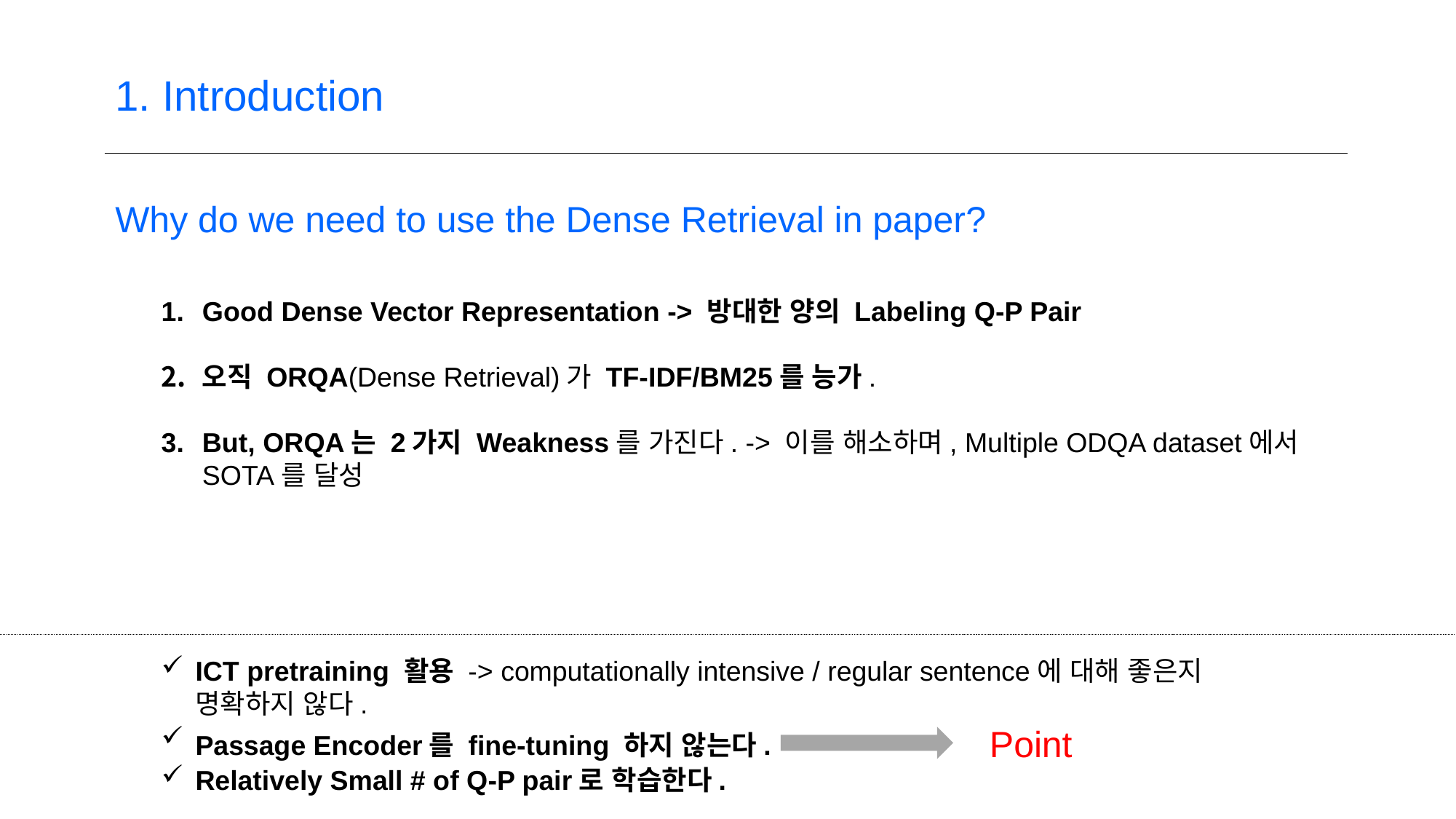

1. Introduction
Why do we need to use the Dense Retrieval in paper?
Good Dense Vector Representation -> 방대한 양의 Labeling Q-P Pair

오직 ORQA(Dense Retrieval)가 TF-IDF/BM25를 능가.

But, ORQA는 2가지 Weakness를 가진다. -> 이를 해소하며, Multiple ODQA dataset에서 SOTA를 달성
ICT pretraining 활용 -> computationally intensive / regular sentence에 대해 좋은지 명확하지 않다.
Passage Encoder를 fine-tuning 하지 않는다.
Relatively Small # of Q-P pair로 학습한다.
Point